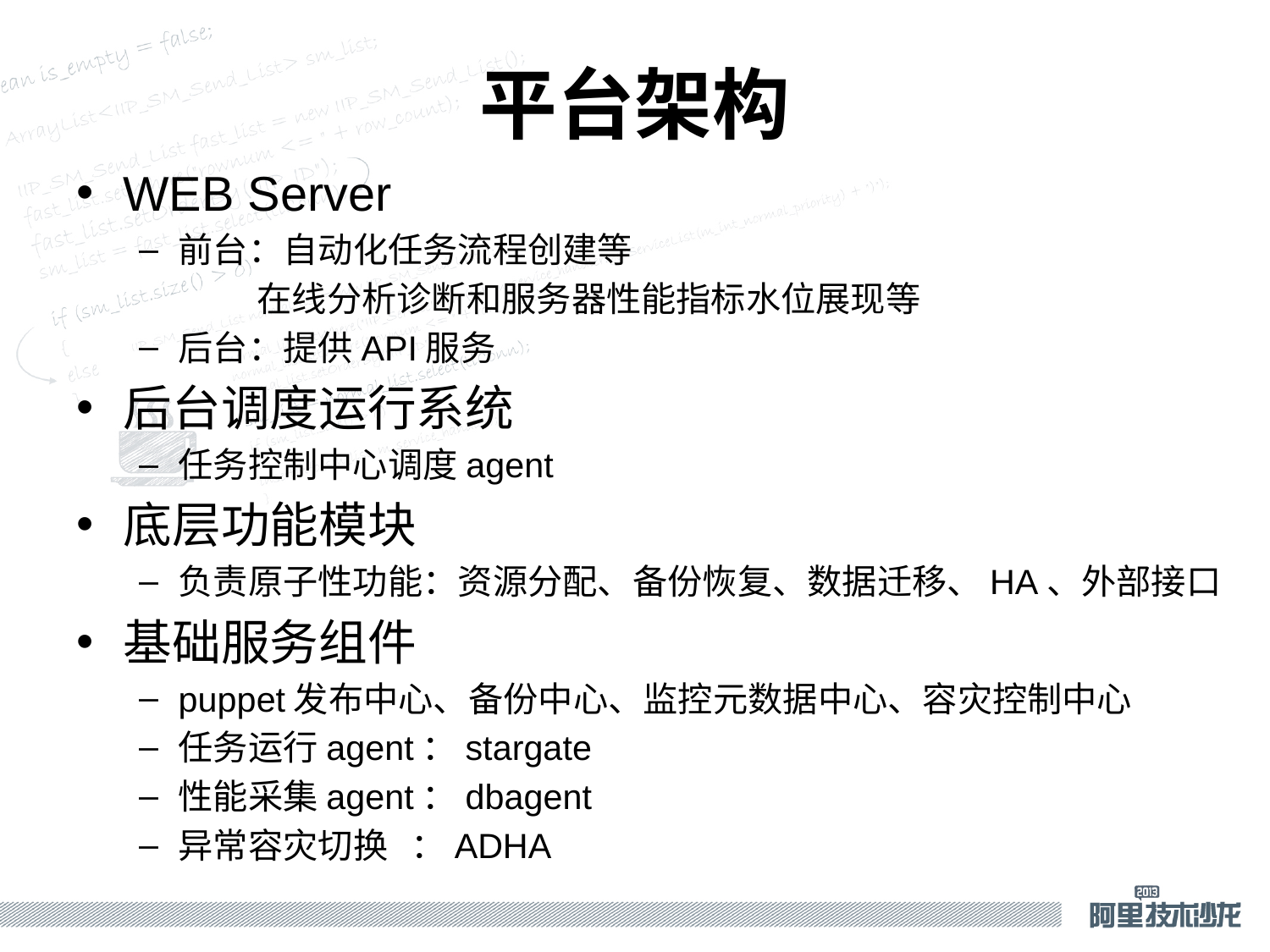

# 平台架构
WEB Server
前台：自动化任务流程创建等
              在线分析诊断和服务器性能指标水位展现等
后台：提供API服务
后台调度运行系统
任务控制中心调度agent
底层功能模块
负责原子性功能：资源分配、备份恢复、数据迁移、HA、外部接口
基础服务组件
puppet发布中心、备份中心、监控元数据中心、容灾控制中心
任务运行agent：stargate
性能采集agent：dbagent
异常容灾切换   ：ADHA